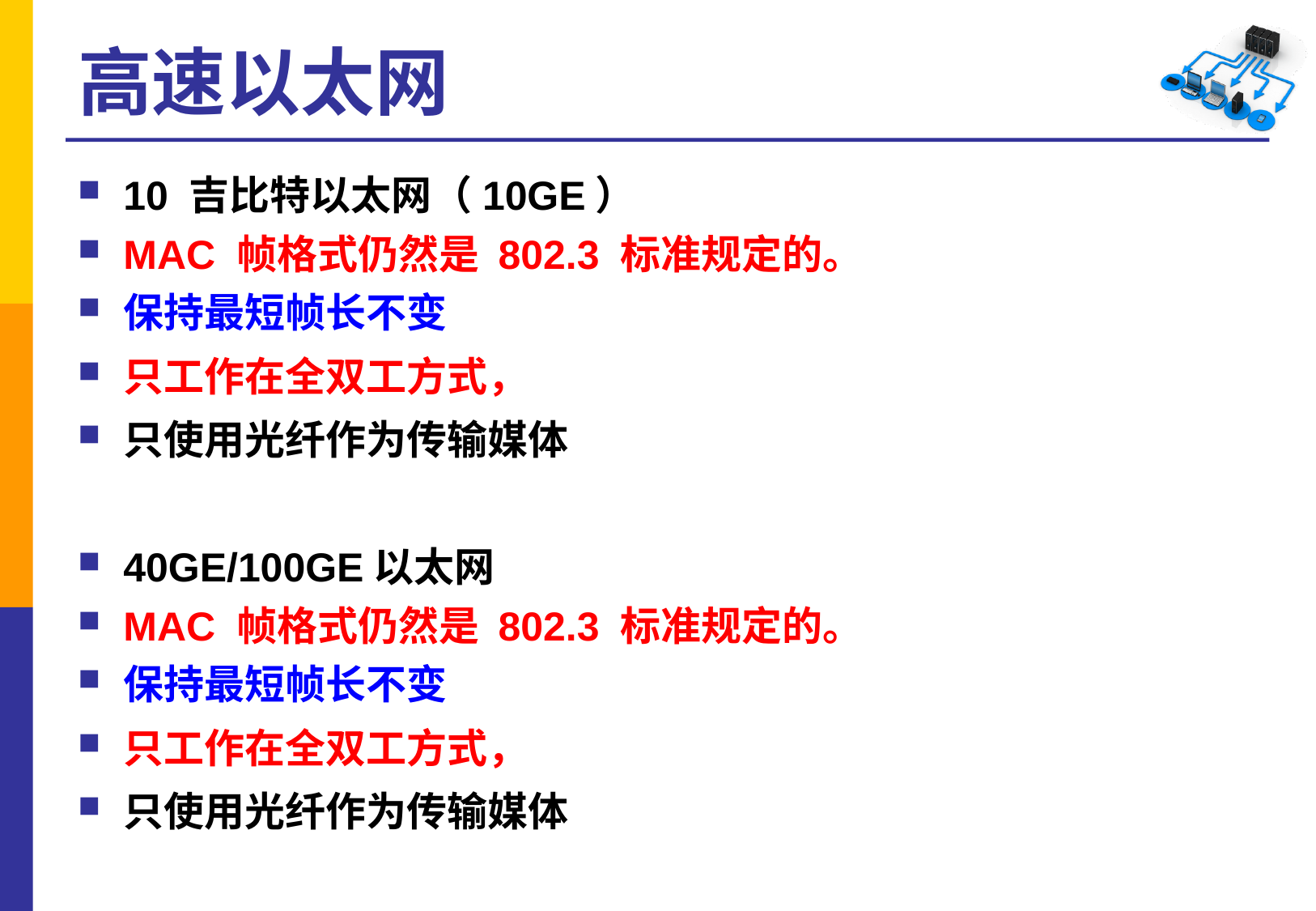

# 高速以太网
10 吉比特以太网（10GE）
MAC 帧格式仍然是 802.3 标准规定的。
保持最短帧长不变
只工作在全双工方式，
只使用光纤作为传输媒体

40GE/100GE以太网
MAC 帧格式仍然是 802.3 标准规定的。
保持最短帧长不变
只工作在全双工方式，
只使用光纤作为传输媒体